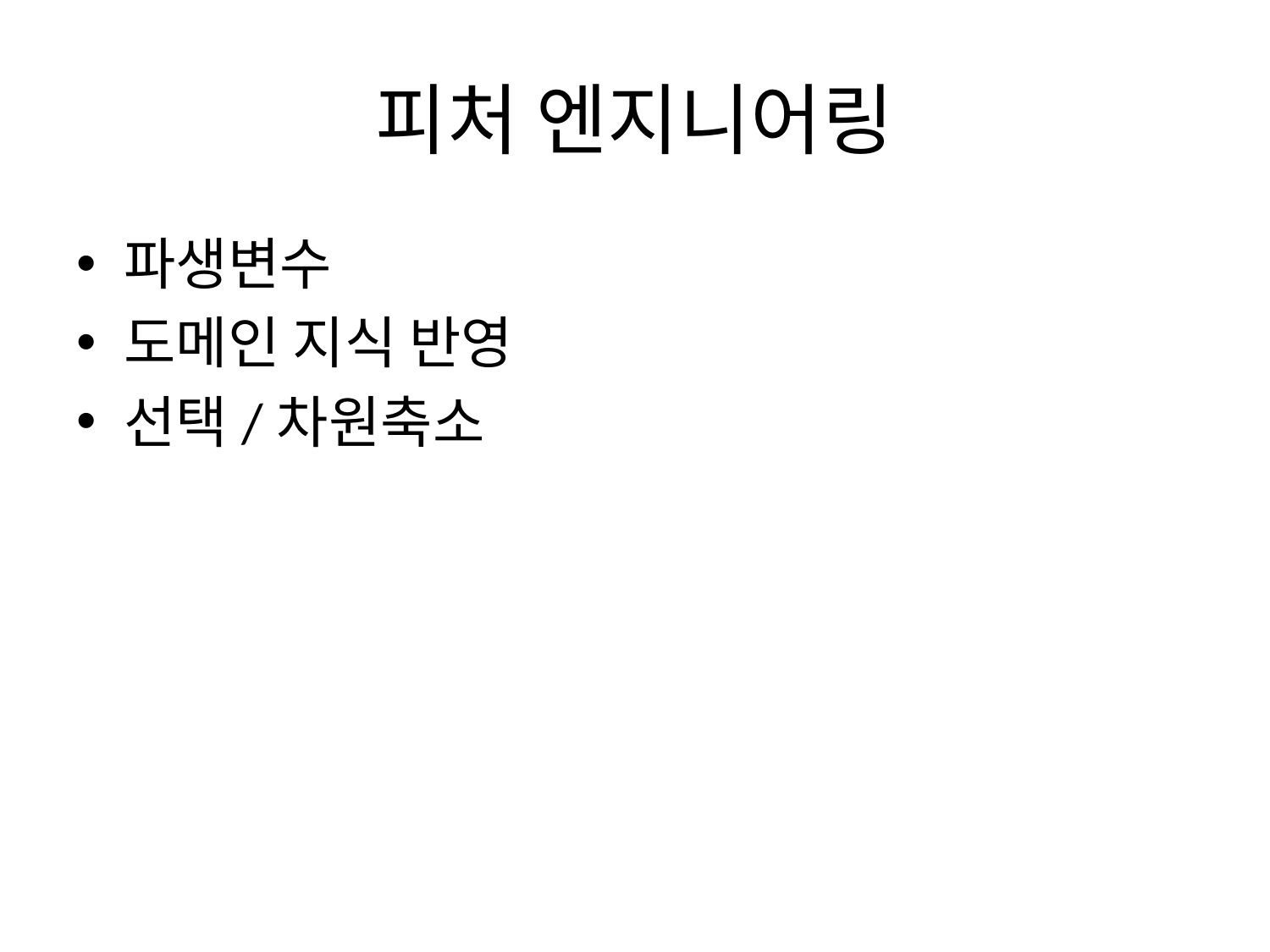

# 피처 엔지니어링
파생변수
도메인 지식 반영
선택/차원축소